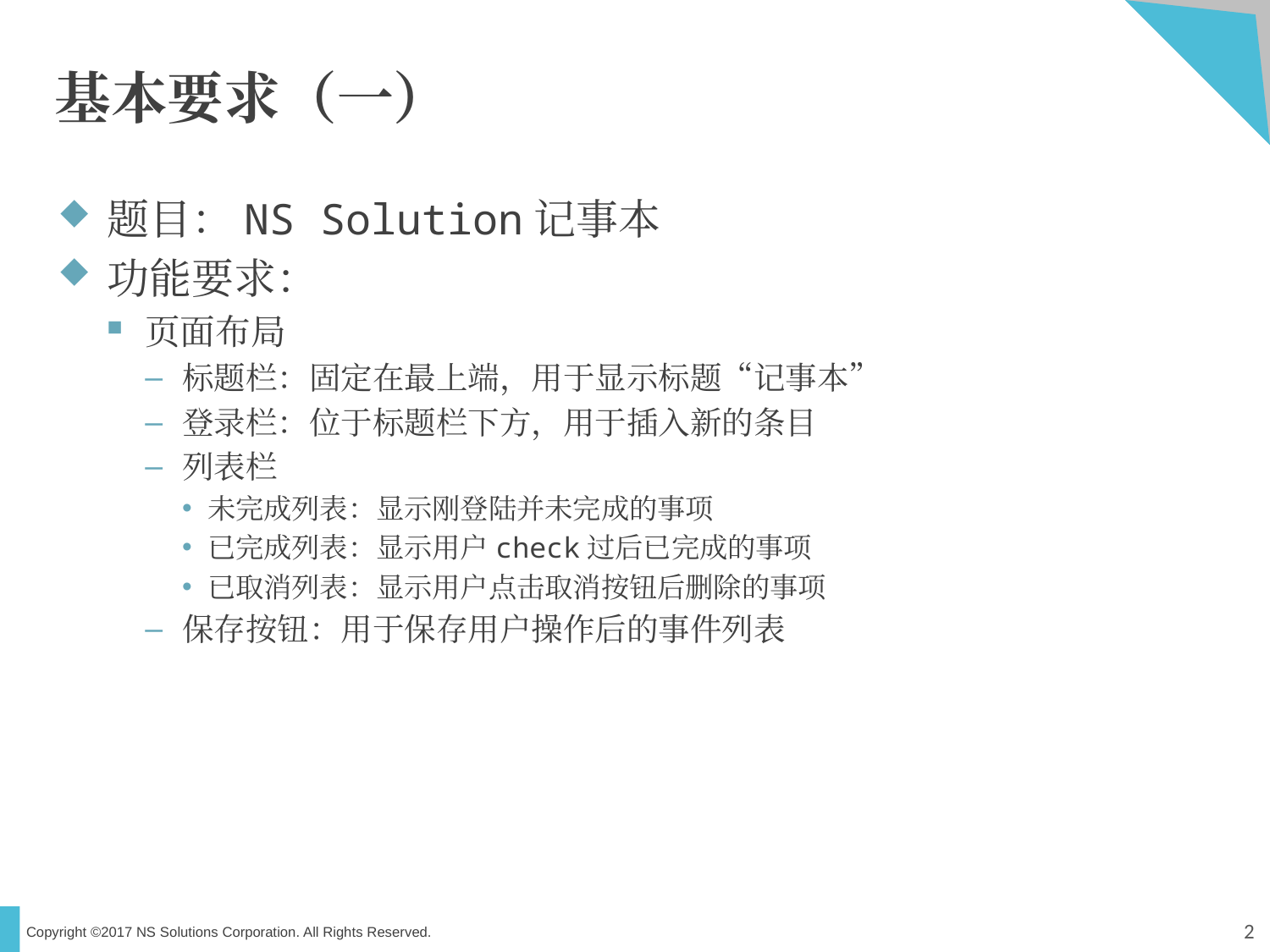

# 基本要求（一）
题目：NS Solution记事本
功能要求：
页面布局
标题栏：固定在最上端，用于显示标题“记事本”
登录栏：位于标题栏下方，用于插入新的条目
列表栏
未完成列表：显示刚登陆并未完成的事项
已完成列表：显示用户check过后已完成的事项
已取消列表：显示用户点击取消按钮后删除的事项
保存按钮：用于保存用户操作后的事件列表
2